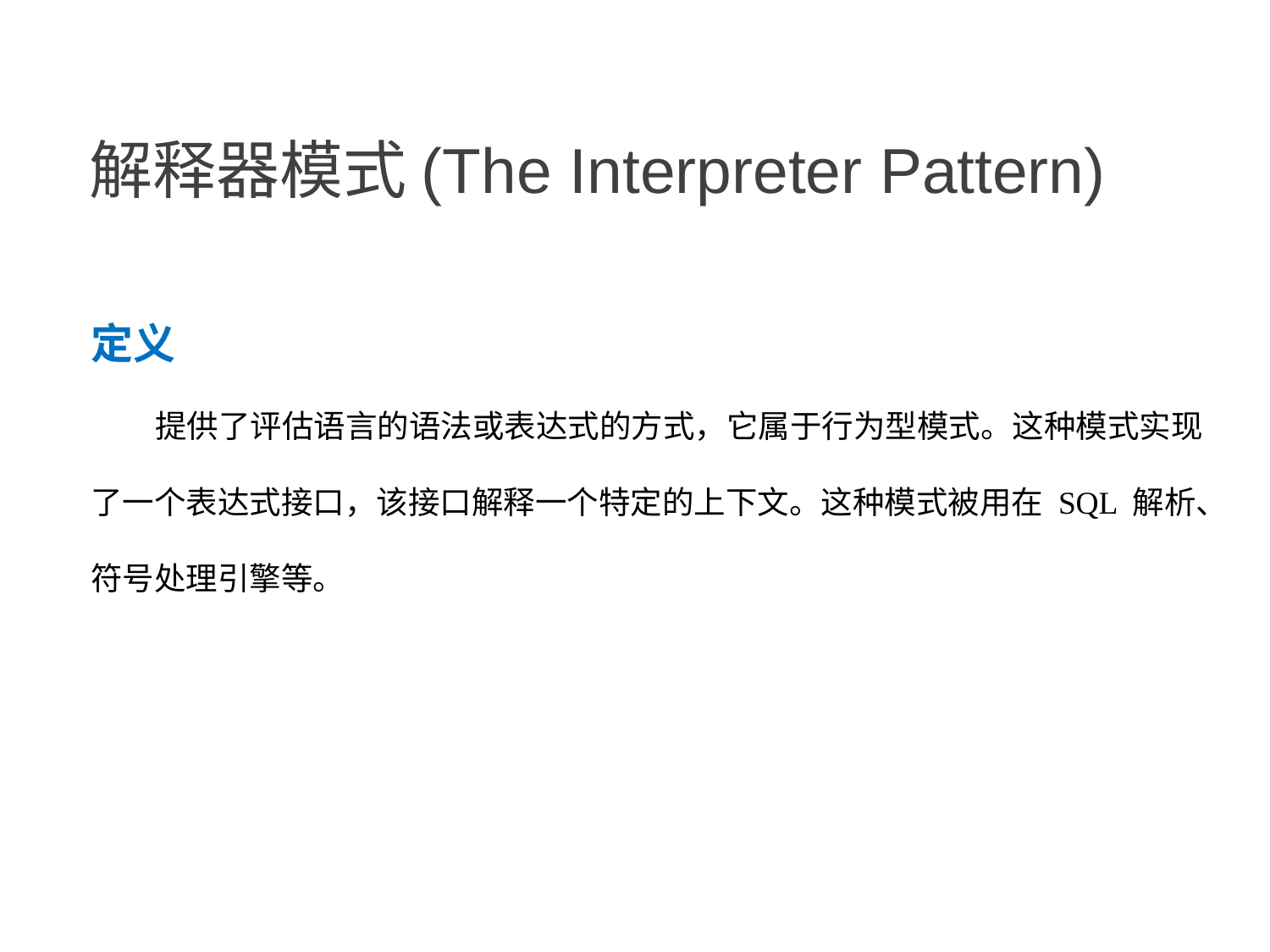

解释器模式(The Interpreter Pattern)
定义
提供了评估语言的语法或表达式的方式，它属于行为型模式。这种模式实现了一个表达式接口，该接口解释一个特定的上下文。这种模式被用在 SQL 解析、符号处理引擎等。